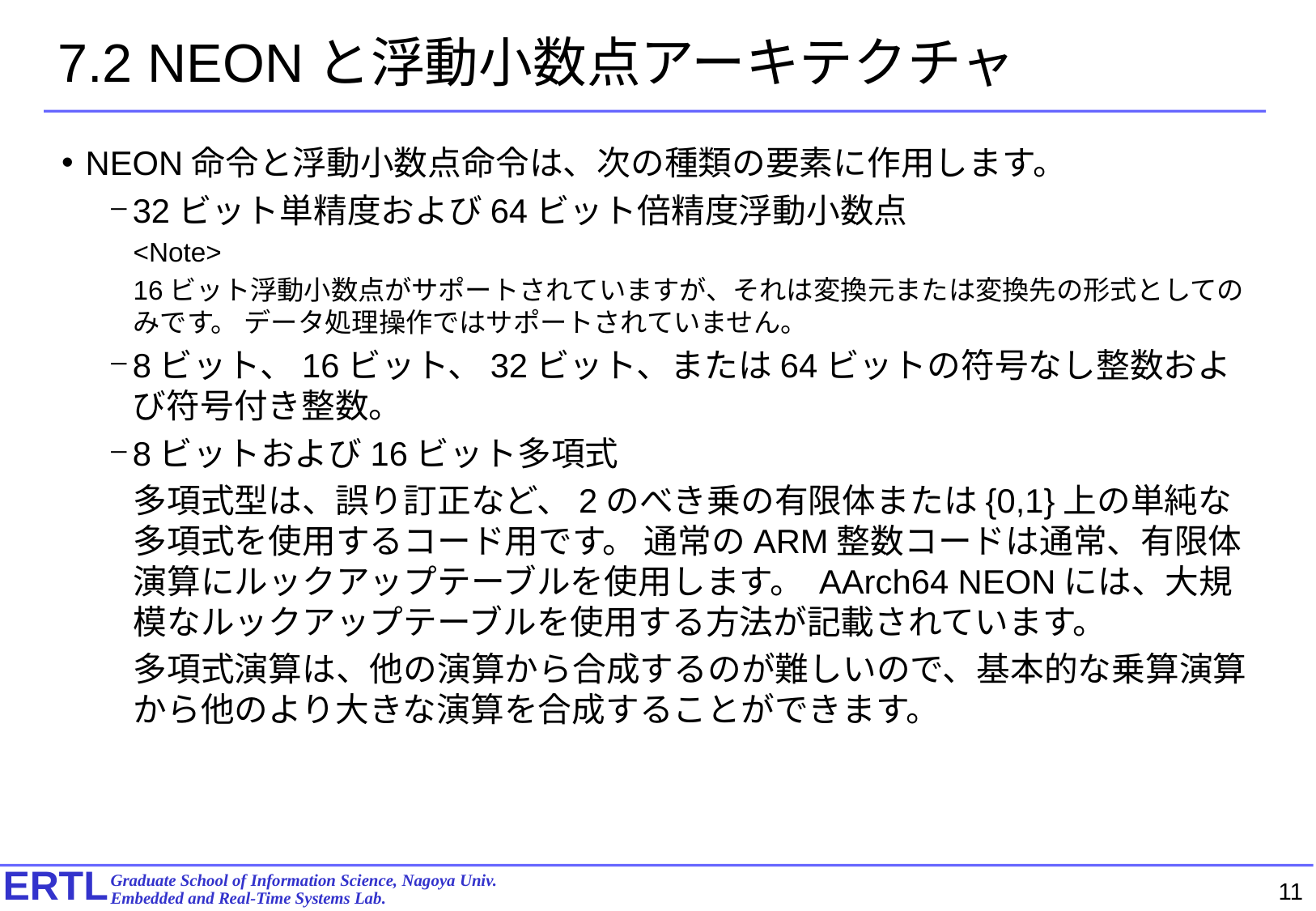

# 7.2 NEONと浮動小数点アーキテクチャ
NEON命令と浮動小数点命令は、次の種類の要素に作用します。
32ビット単精度および64ビット倍精度浮動小数点
<Note>
16ビット浮動小数点がサポートされていますが、それは変換元または変換先の形式としてのみです。 データ処理操作ではサポートされていません。
8ビット、16ビット、32ビット、または64ビットの符号なし整数および符号付き整数。
8ビットおよび16ビット多項式
多項式型は、誤り訂正など、2のべき乗の有限体または{0,1}上の単純な多項式を使用するコード用です。 通常のARM整数コードは通常、有限体演算にルックアップテーブルを使用します。 AArch64 NEONには、大規模なルックアップテーブルを使用する方法が記載されています。
多項式演算は、他の演算から合成するのが難しいので、基本的な乗算演算から他のより大きな演算を合成することができます。
11